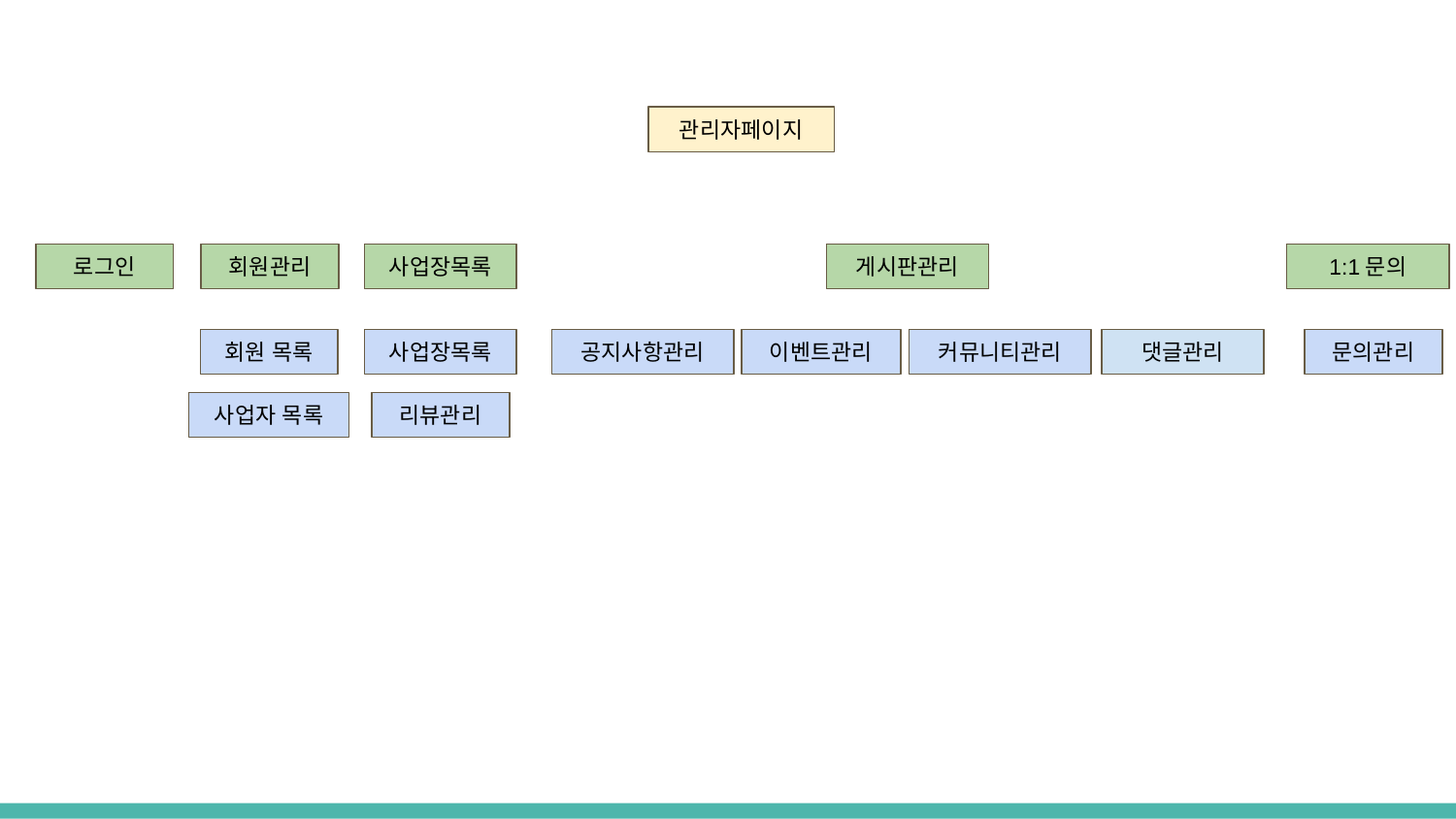

관리자페이지
로그인
회원관리
사업장목록
게시판관리
1:1문의
문의관리
회원 목록
사업장목록
공지사항관리
이벤트관리
커뮤니티관리
댓글관리
리뷰관리
사업자 목록